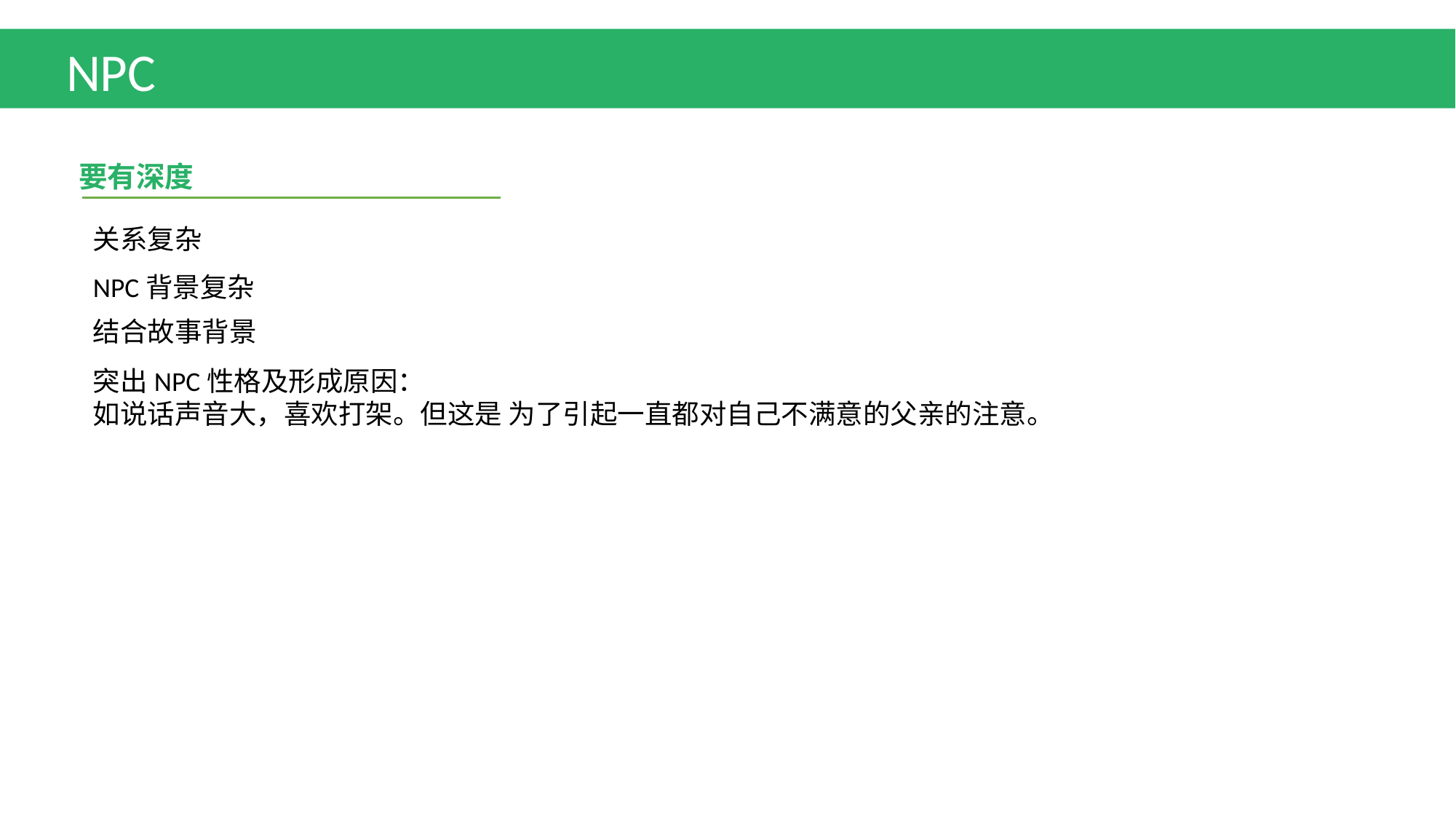

NPC
要有深度
关系复杂
NPC背景复杂
结合故事背景
突出NPC性格及形成原因：
如说话声音大，喜欢打架。但这是 为了引起一直都对自己不满意的父亲的注意。